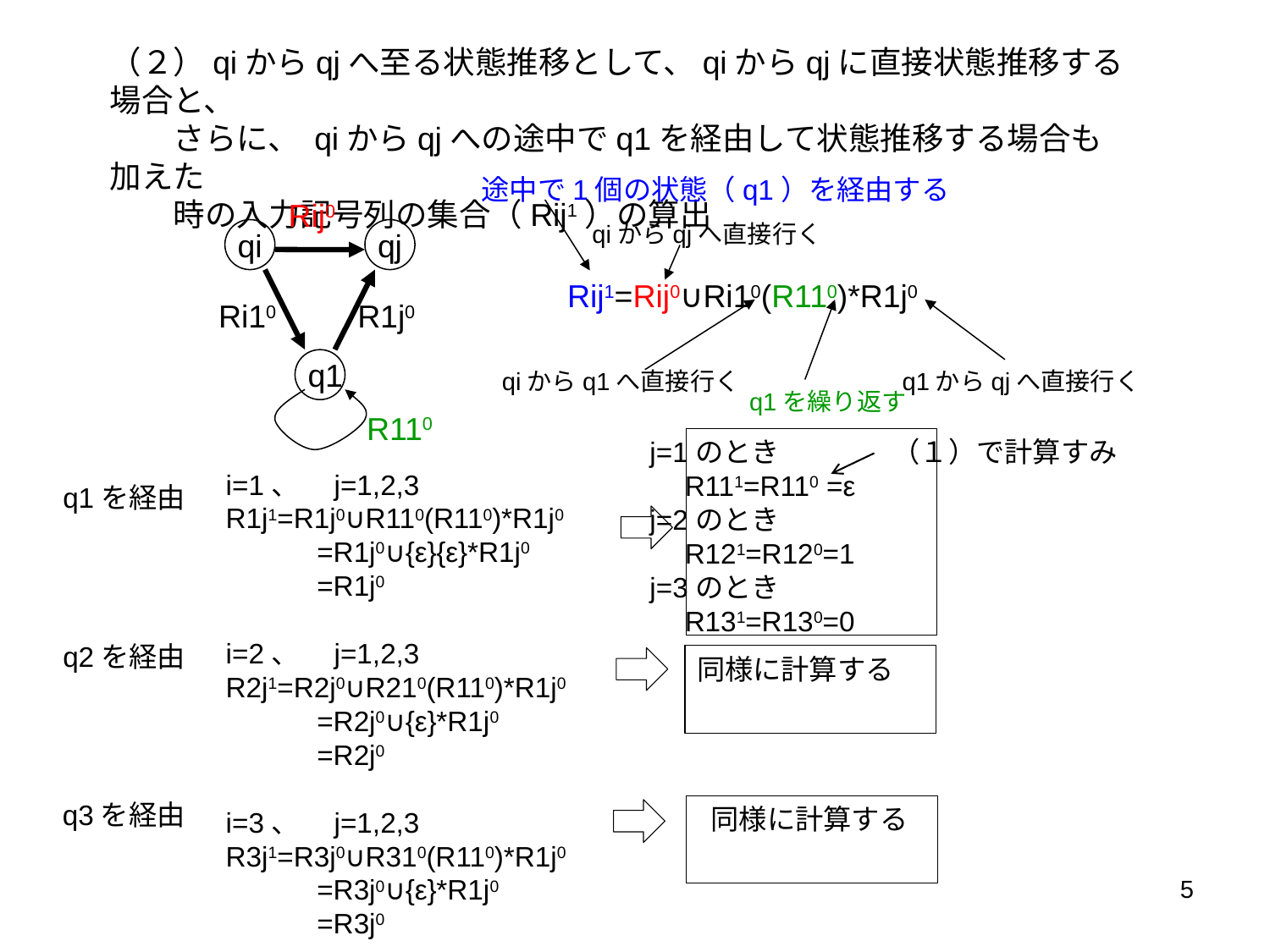

（２）qiからqjへ至る状態推移として、qiからqjに直接状態推移する場合と、
　　さらに、 qiからqjへの途中でq1を経由して状態推移する場合も加えた
　　時の入力記号列の集合（Rij1）の算出
途中で1個の状態（q1）を経由する
Rij0

qiからqjへ直接行く

qi

qj

Rij1=Rij0∪Ri10(R110)*R1j0
Ri10
R1j0

q1

qiからq1へ直接行く
q1からqjへ直接行く
q1を繰り返す

R110
j=1のとき　　　　（１）で計算すみ
　R111=R110 =ε
j=2のとき
　R121=R120=1
j=3のとき
　R131=R130=0

i=1、　j=1,2,3
R1j1=R1j0∪R110(R110)*R1j0
　　　=R1j0∪{ε}{ε}*R1j0
　　　=R1j0

i=2、　j=1,2,3
R2j1=R2j0∪R210(R110)*R1j0
　　　=R2j0∪{ε}*R1j0
　　　=R2j0

i=3、　j=1,2,3
R3j1=R3j0∪R310(R110)*R1j0
　　　=R3j0∪{ε}*R1j0
　　　=R3j0
q1を経由

q2を経由

同様に計算する

q3を経由

同様に計算する

5